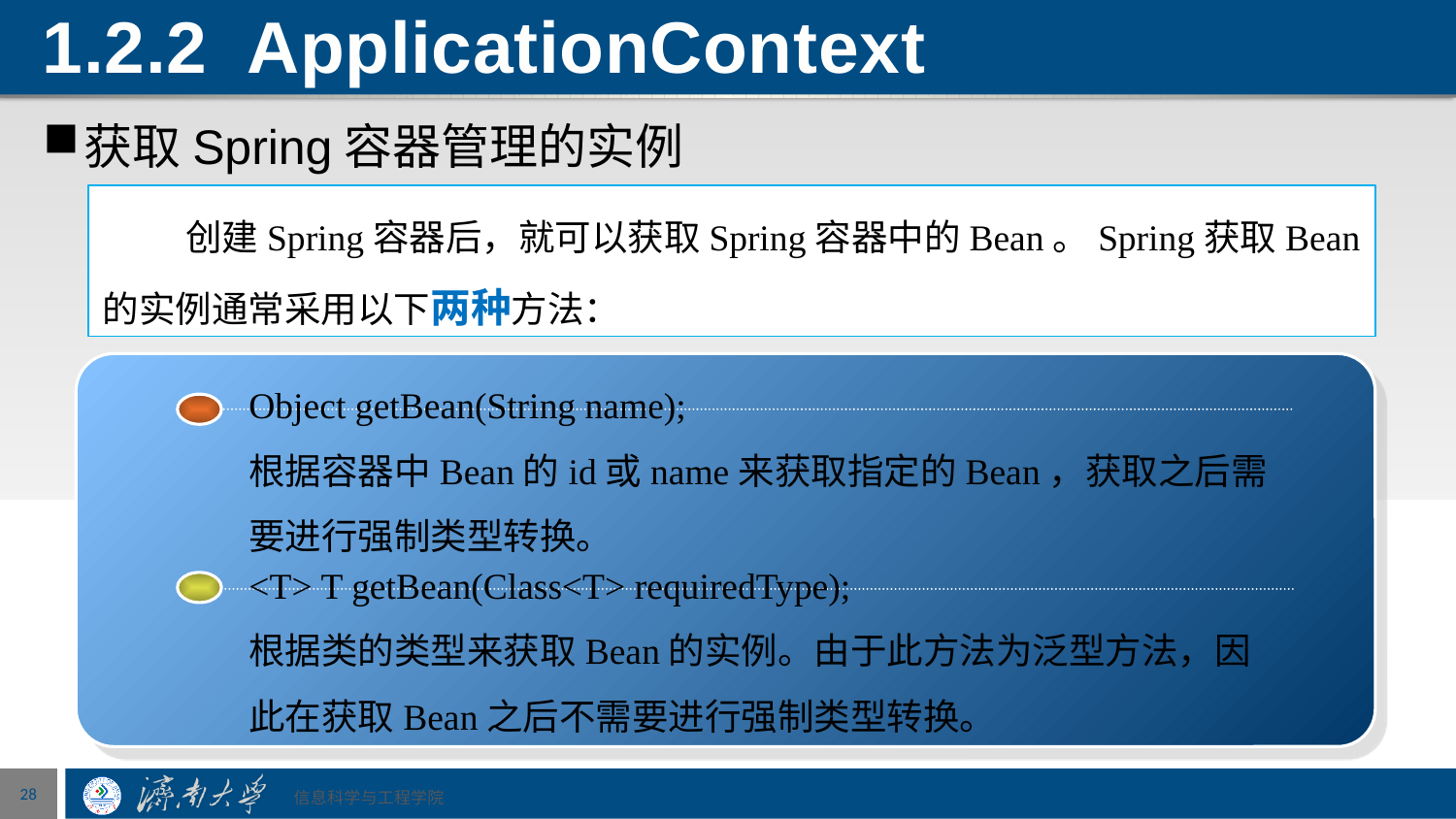

# 1.2.2  ApplicationContext
获取Spring容器管理的实例
         创建Spring容器后，就可以获取Spring容器中的Bean。Spring获取Bean的实例通常采用以下两种方法：

Object getBean(String name);
根据容器中Bean的id或name来获取指定的Bean，获取之后需要进行强制类型转换。

<T> T getBean(Class<T> requiredType);
根据类的类型来获取Bean的实例。由于此方法为泛型方法，因此在获取Bean之后不需要进行强制类型转换。